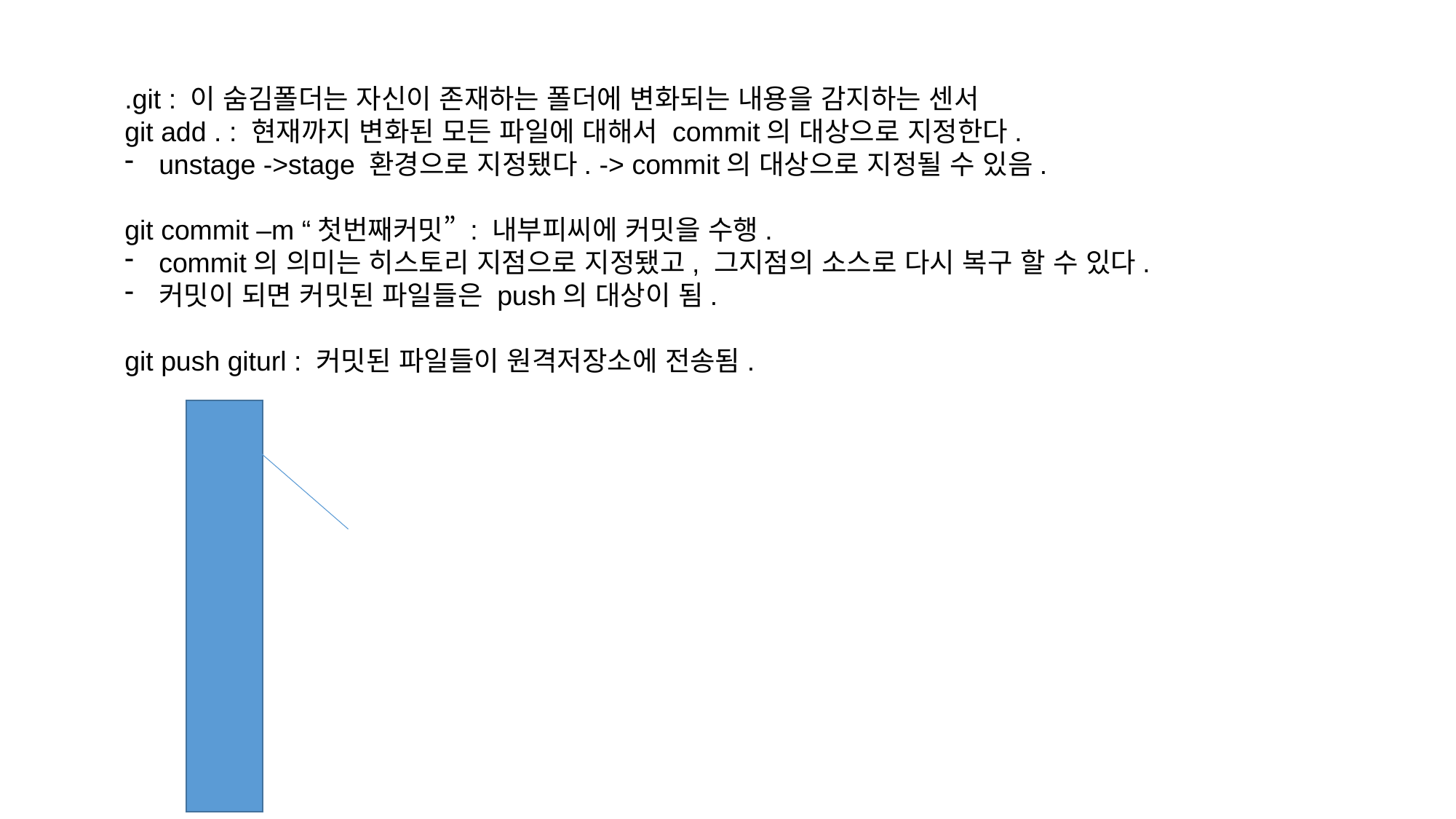

.git : 이 숨김폴더는 자신이 존재하는 폴더에 변화되는 내용을 감지하는 센서
git add . : 현재까지 변화된 모든 파일에 대해서 commit의 대상으로 지정한다.
unstage ->stage 환경으로 지정됐다. -> commit의 대상으로 지정될 수 있음.

git commit –m “첫번째커밋” : 내부피씨에 커밋을 수행.
commit의 의미는 히스토리 지점으로 지정됐고, 그지점의 소스로 다시 복구 할 수 있다.
커밋이 되면 커밋된 파일들은 push의 대상이 됨.

git push giturl : 커밋된 파일들이 원격저장소에 전송됨.